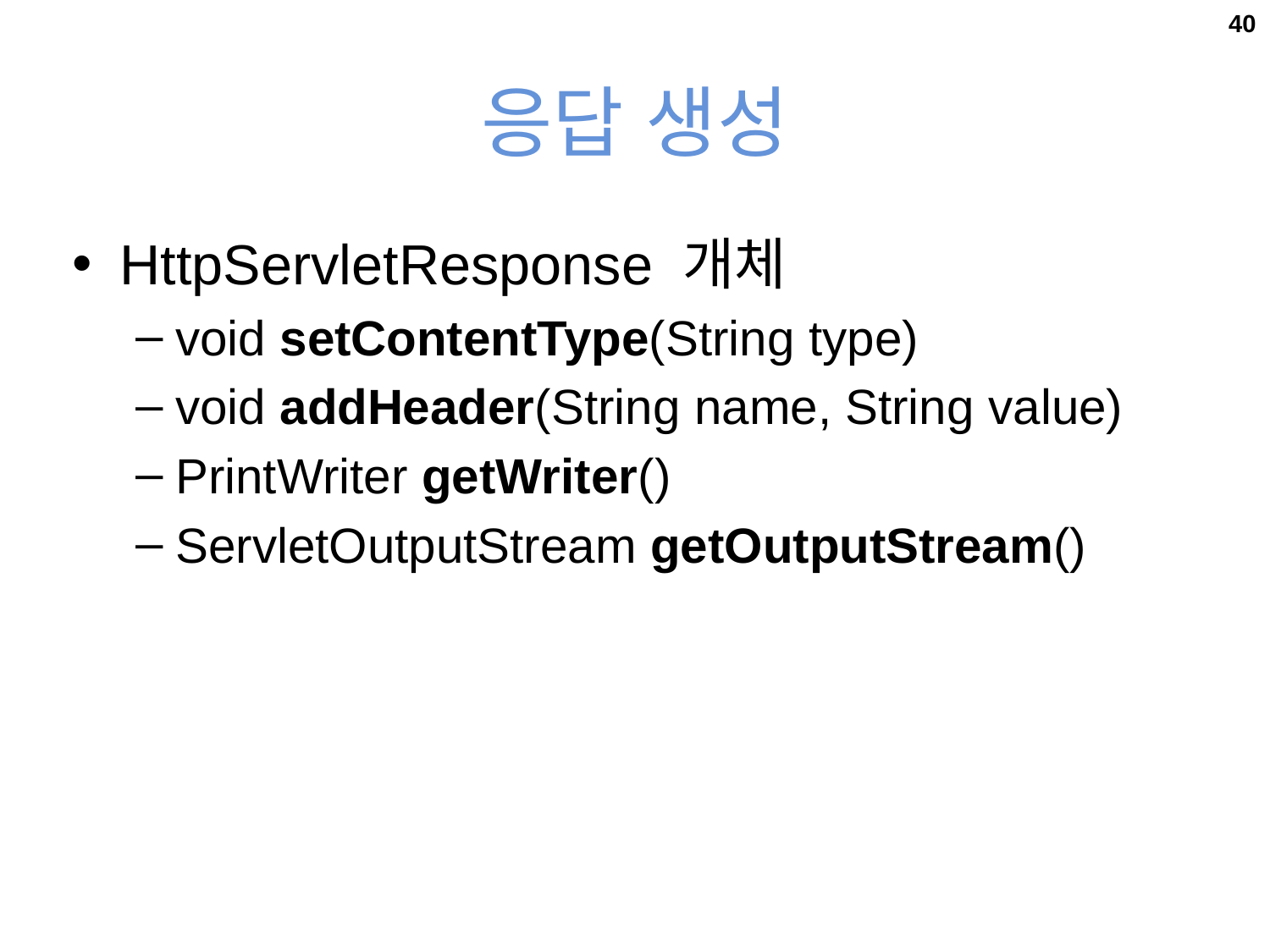

40
# 응답 생성
HttpServletResponse 개체
void setContentType(String type)
void addHeader(String name, String value)
PrintWriter getWriter()
ServletOutputStream getOutputStream()